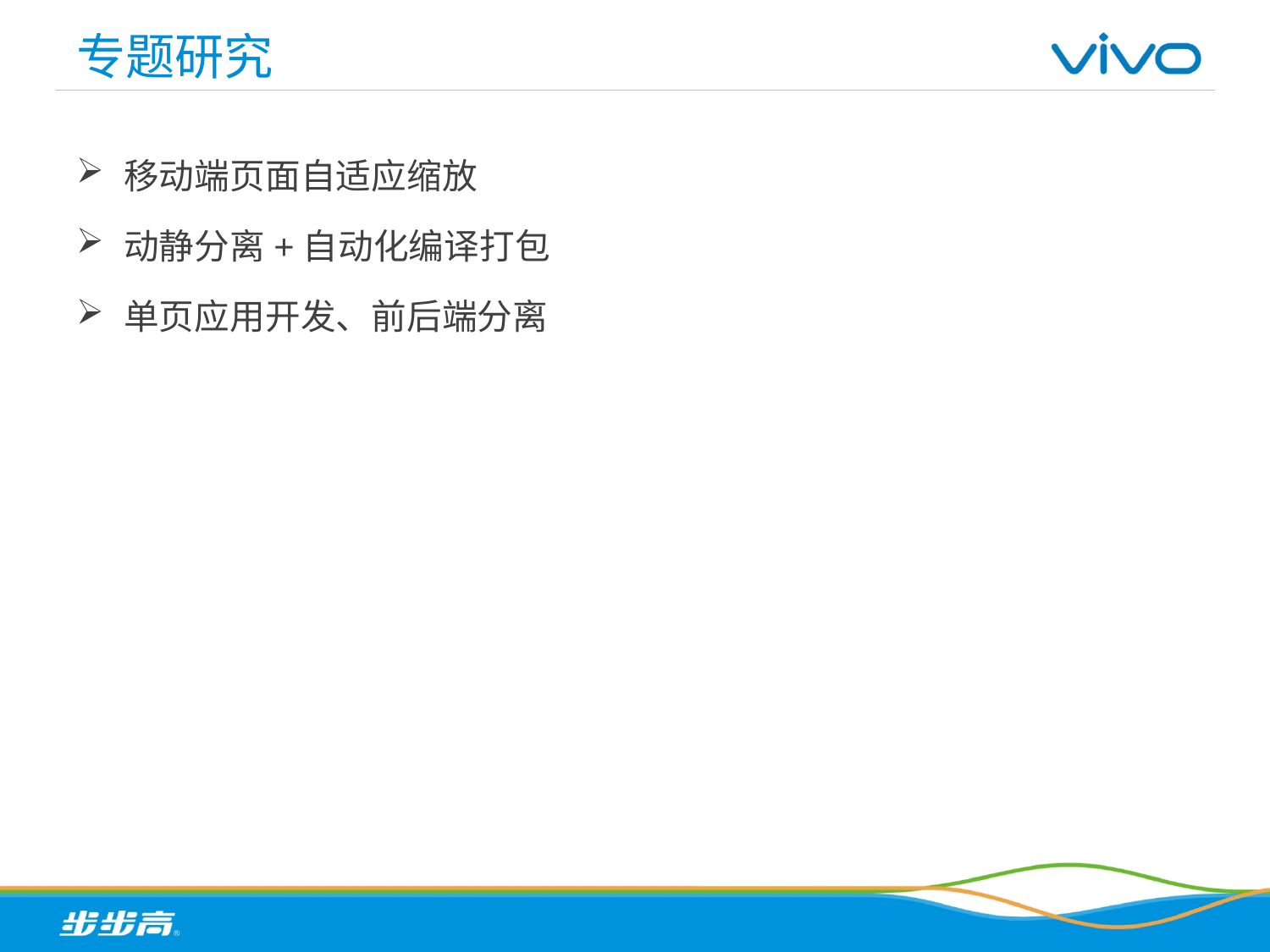

# 专题研究
移动端页面自适应缩放
动静分离+自动化编译打包
单页应用开发、前后端分离